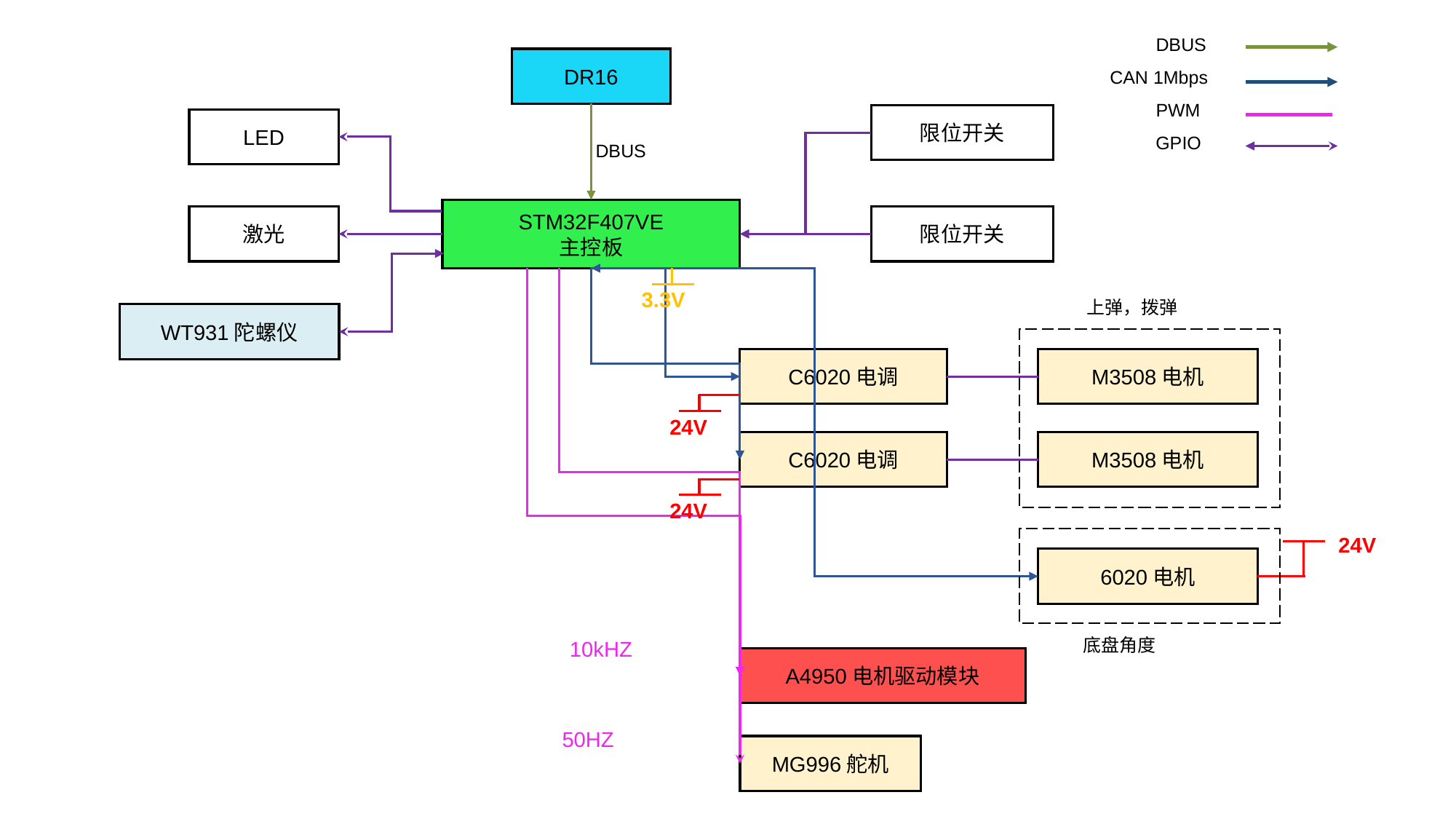

DBUS
DR16
限位开关
LED
STM32F407VE
主控板
激光
限位开关
WT931陀螺仪
C6020电调
M3508电机
C6020电调
M3508电机
24V
6020电机
10kHZ
A4950电机驱动模块
50HZ
MG996舵机
CAN 1Mbps
PWM
GPIO
DBUS

上弹，拨弹
24V

底盘角度
3.3V
24V